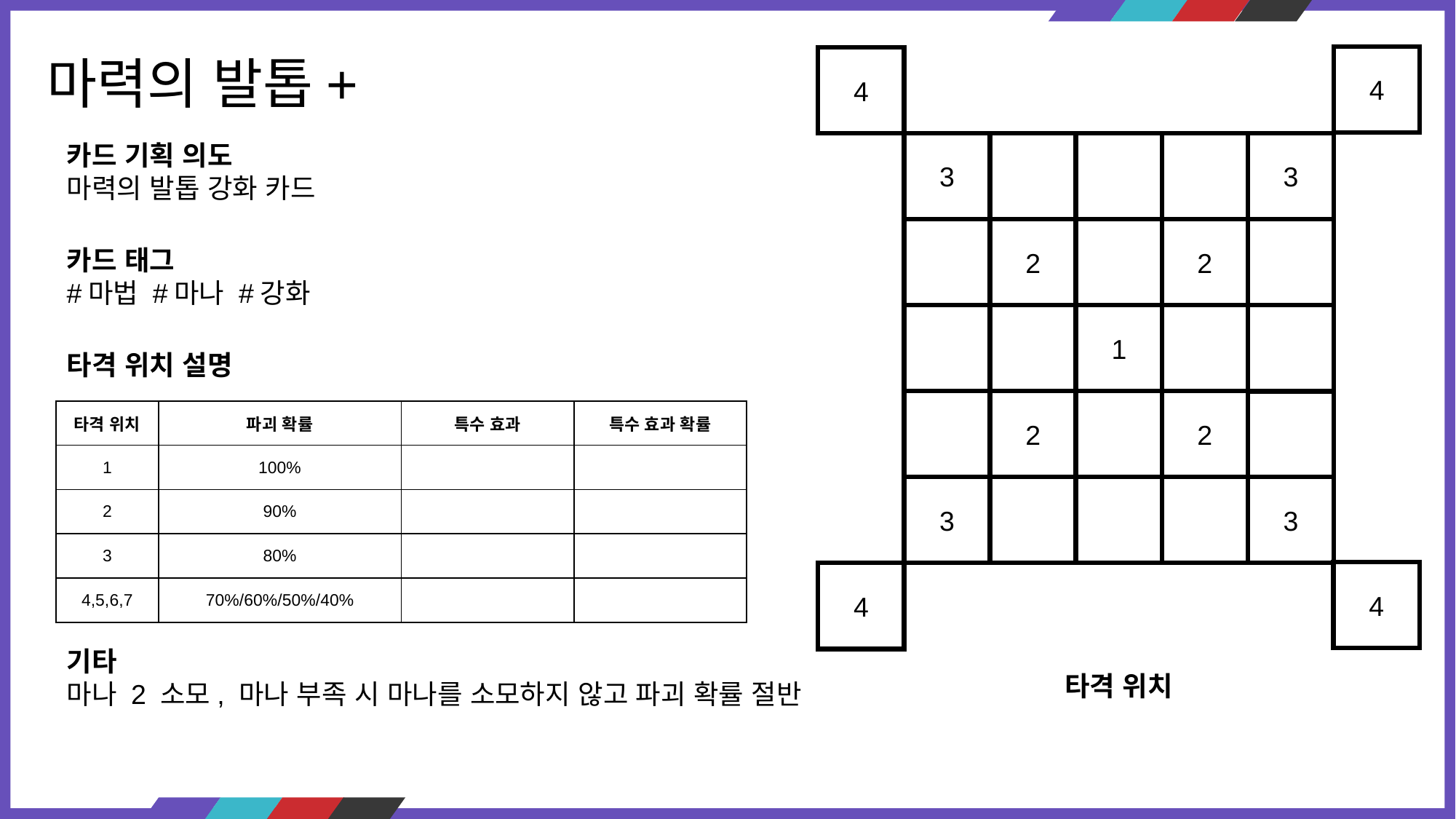

마력의 발톱+
4
4
카드 기획 의도
마력의 발톱 강화 카드

3

3

2

2

카드 태그
#마법 #마나 #강화

1

타격 위치 설명

2

2

| 타격 위치 | 파괴 확률 | 특수 효과 | 특수 효과 확률 |
| --- | --- | --- | --- |
| 1 | 100% |  |  |
| 2 | 90% |  |  |
| 3 | 80% |  |  |
| 4,5,6,7 | 70%/60%/50%/40% |  |  |
3

3
4
4
기타
마나 2 소모, 마나 부족 시 마나를 소모하지 않고 파괴 확률 절반
타격 위치